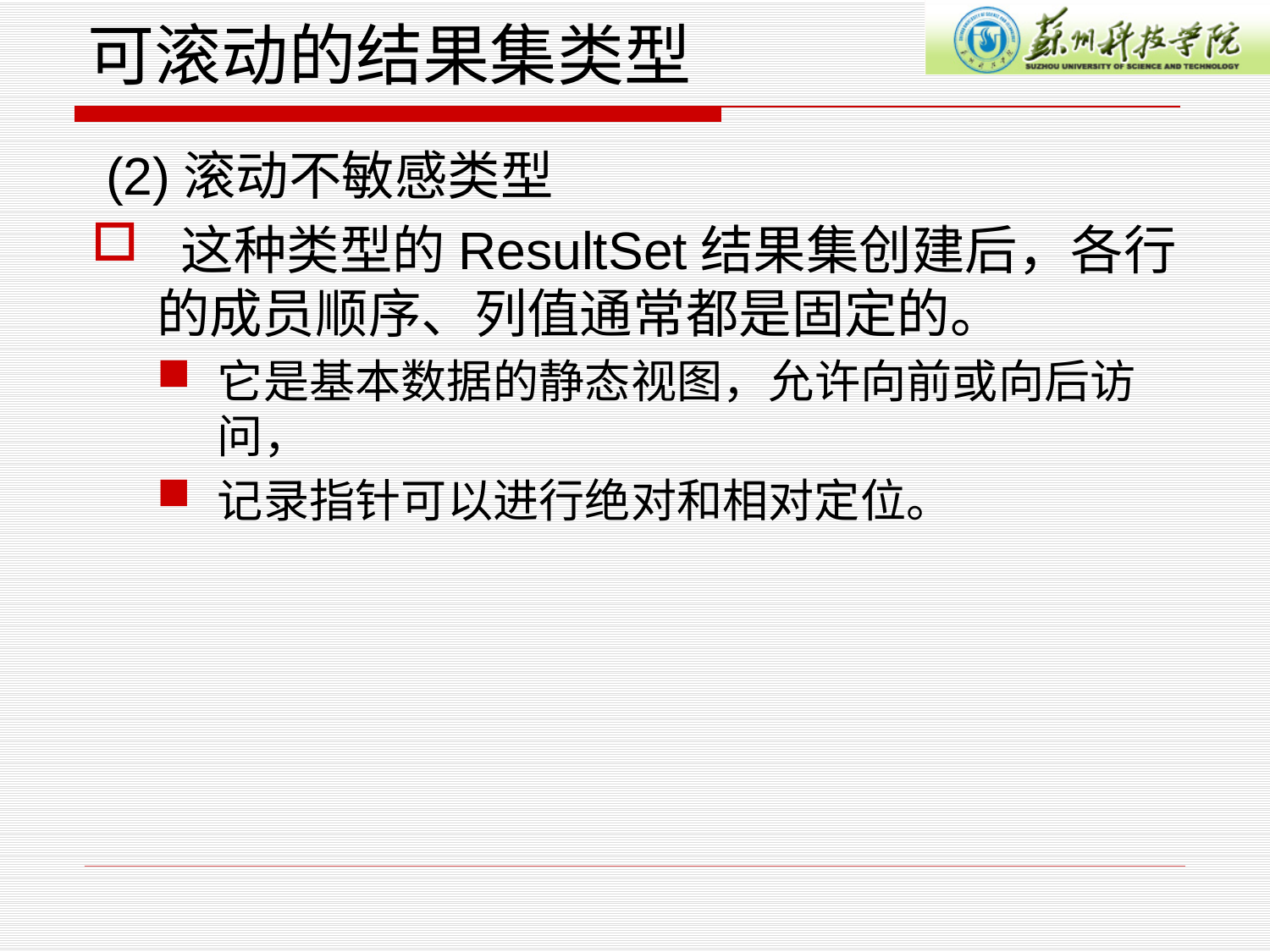

# 可滚动的结果集类型
 (2)滚动不敏感类型
 这种类型的ResultSet结果集创建后，各行的成员顺序、列值通常都是固定的。
它是基本数据的静态视图，允许向前或向后访问，
记录指针可以进行绝对和相对定位。